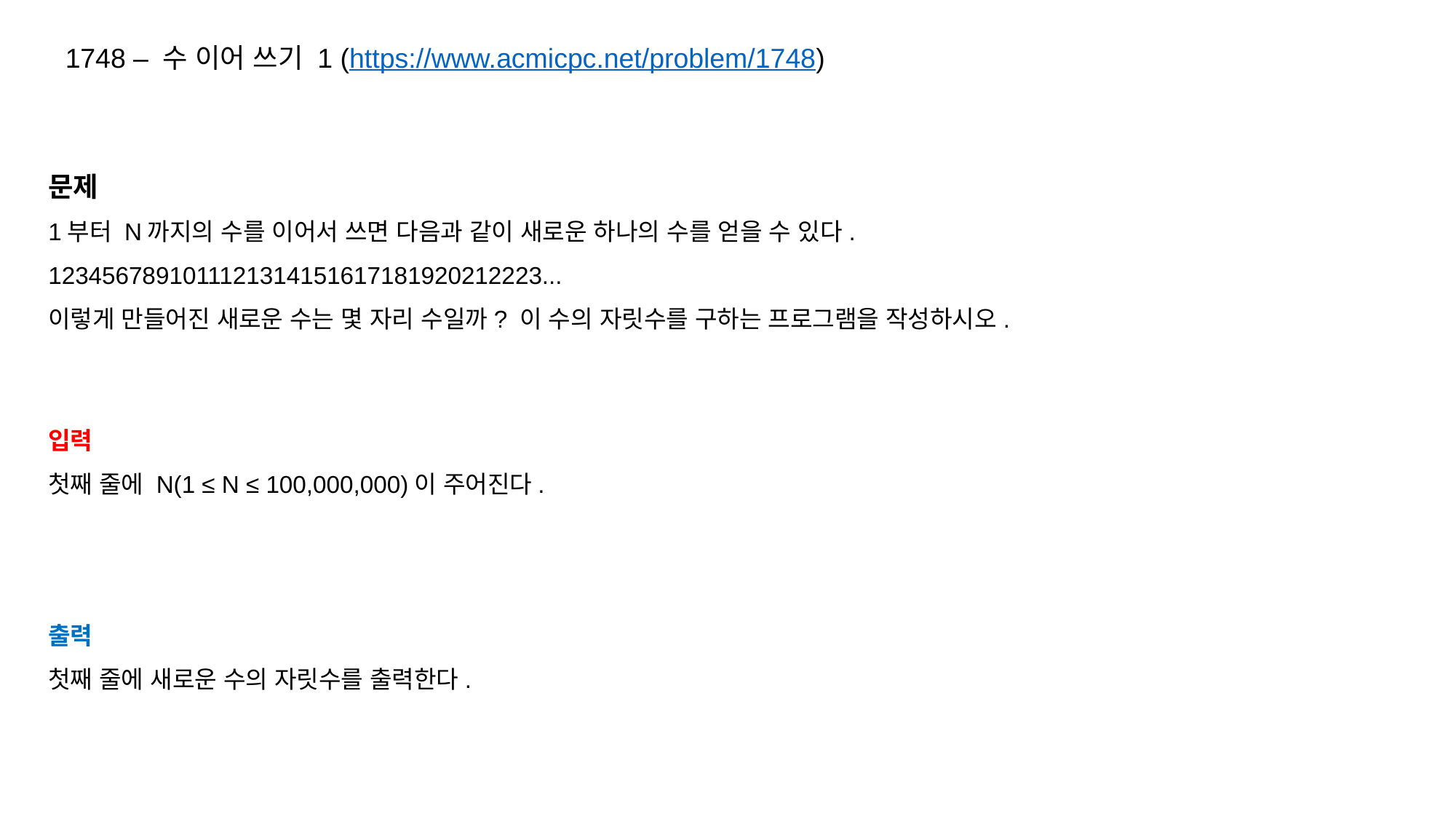

1748 – 수 이어 쓰기 1 (https://www.acmicpc.net/problem/1748)
문제
1부터 N까지의 수를 이어서 쓰면 다음과 같이 새로운 하나의 수를 얻을 수 있다.
1234567891011121314151617181920212223...
이렇게 만들어진 새로운 수는 몇 자리 수일까? 이 수의 자릿수를 구하는 프로그램을 작성하시오.
입력
첫째 줄에 N(1 ≤ N ≤ 100,000,000)이 주어진다.
출력
첫째 줄에 새로운 수의 자릿수를 출력한다.